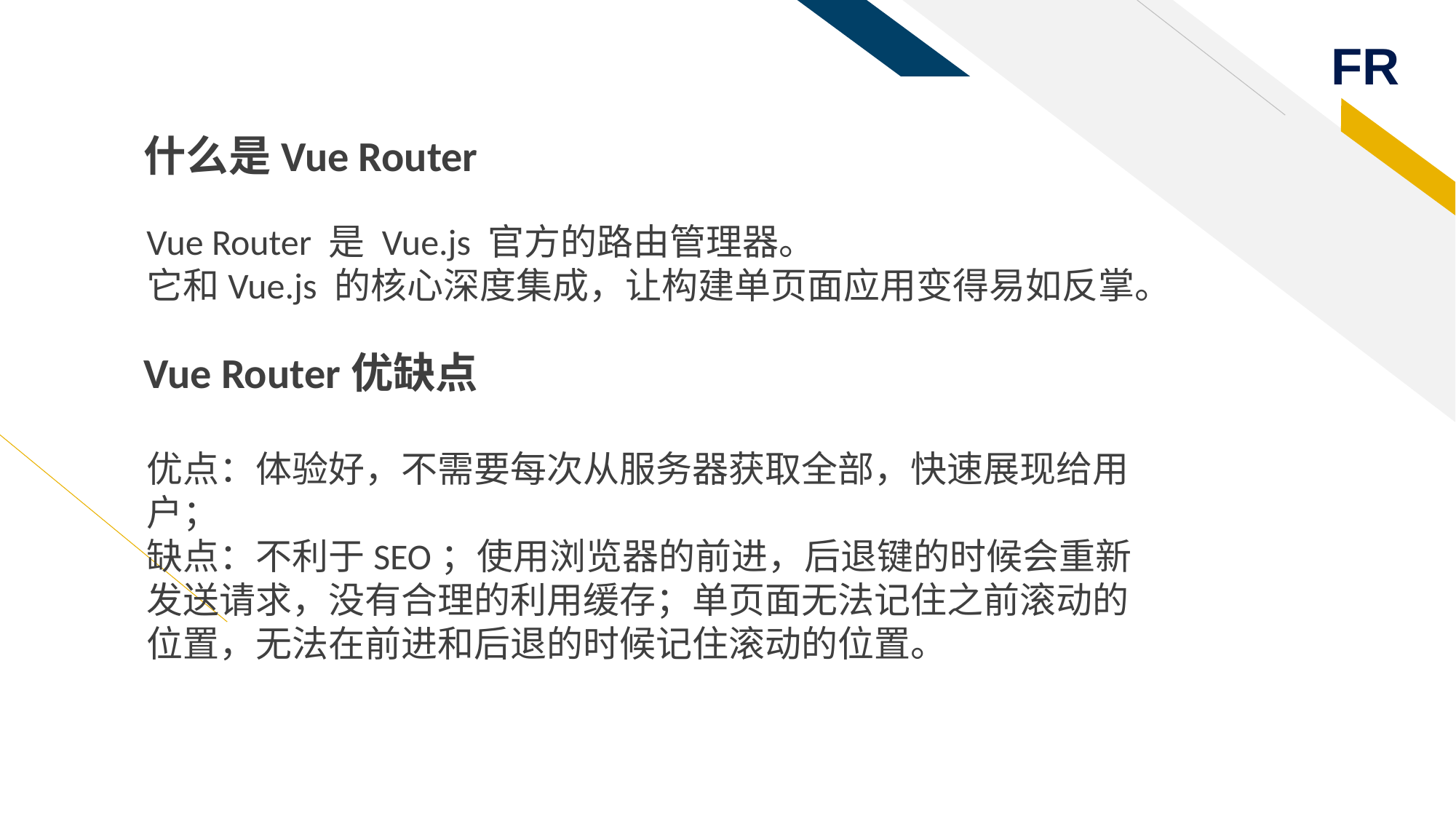

什么是Vue Router
Vue Router 是 Vue.js 官方的路由管理器。
它和Vue.js 的核心深度集成，让构建单页面应用变得易如反掌。
Vue Router优缺点
优点：体验好，不需要每次从服务器获取全部，快速展现给用户；
缺点：不利于SEO；使用浏览器的前进，后退键的时候会重新发送请求，没有合理的利用缓存；单页面无法记住之前滚动的位置，无法在前进和后退的时候记住滚动的位置。